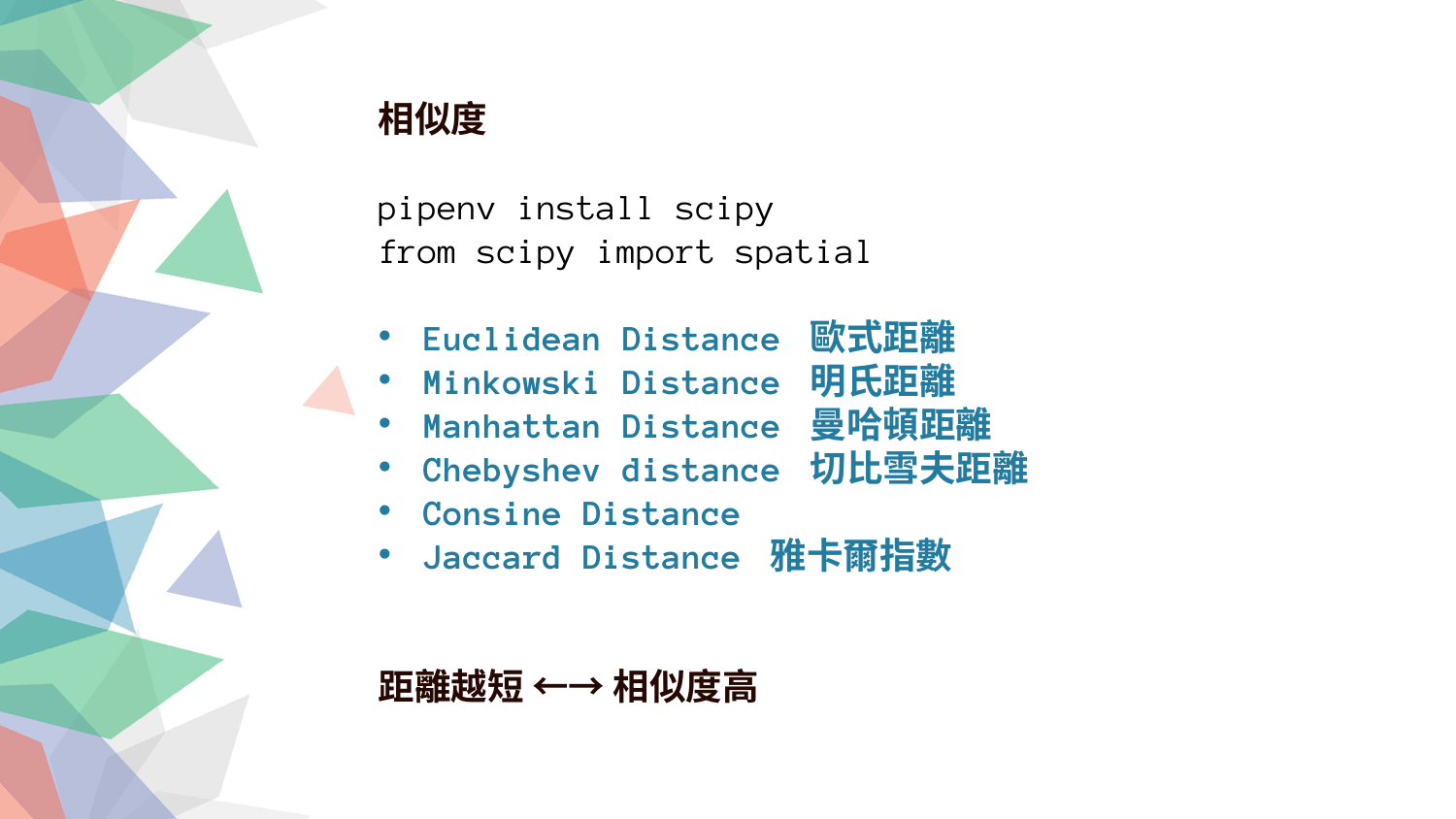

相似度

pipenv install scipy
from scipy import spatial

Euclidean Distance 歐式距離
Minkowski Distance 明氏距離
Manhattan Distance 曼哈頓距離
Chebyshev distance 切比雪夫距離
Consine Distance
Jaccard Distance 雅卡爾指數

距離越短 ←→ 相似度高